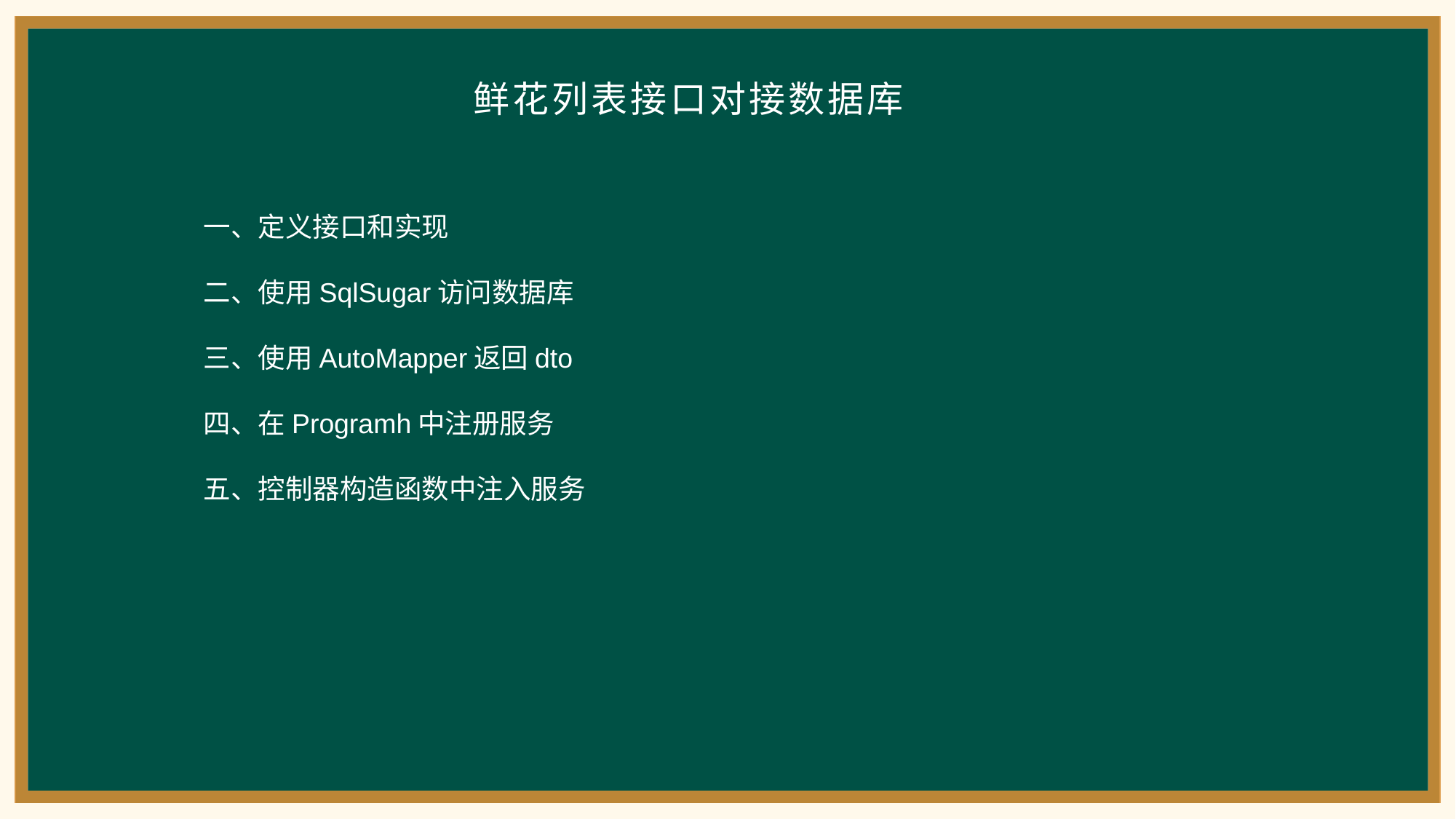

鲜花列表接口对接数据库
一、定义接口和实现

二、使用SqlSugar访问数据库

三、使用AutoMapper返回dto

四、在Programh中注册服务

五、控制器构造函数中注入服务